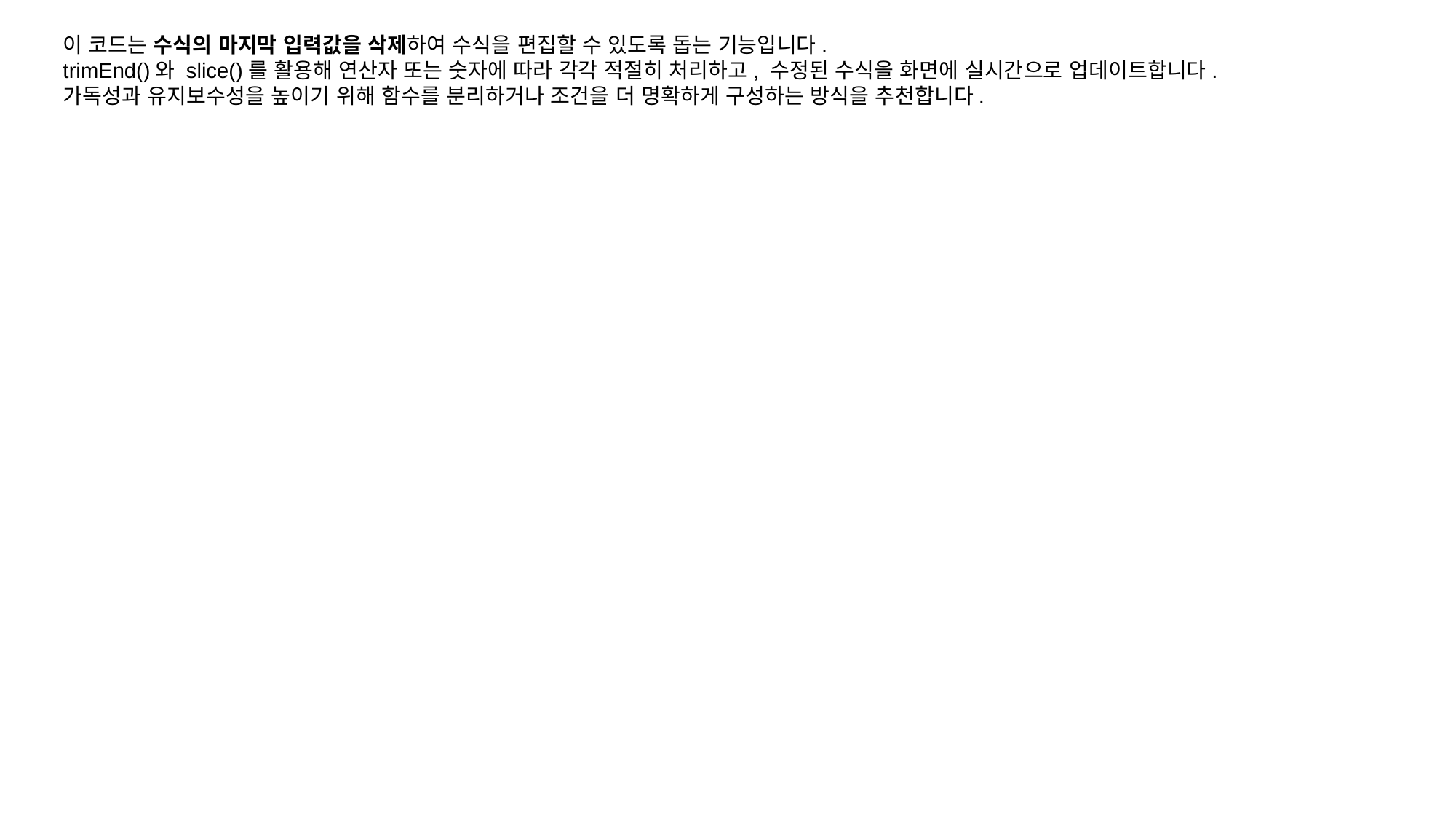

이 코드는 수식의 마지막 입력값을 삭제하여 수식을 편집할 수 있도록 돕는 기능입니다.
trimEnd()와 slice()를 활용해 연산자 또는 숫자에 따라 각각 적절히 처리하고, 수정된 수식을 화면에 실시간으로 업데이트합니다.
가독성과 유지보수성을 높이기 위해 함수를 분리하거나 조건을 더 명확하게 구성하는 방식을 추천합니다.